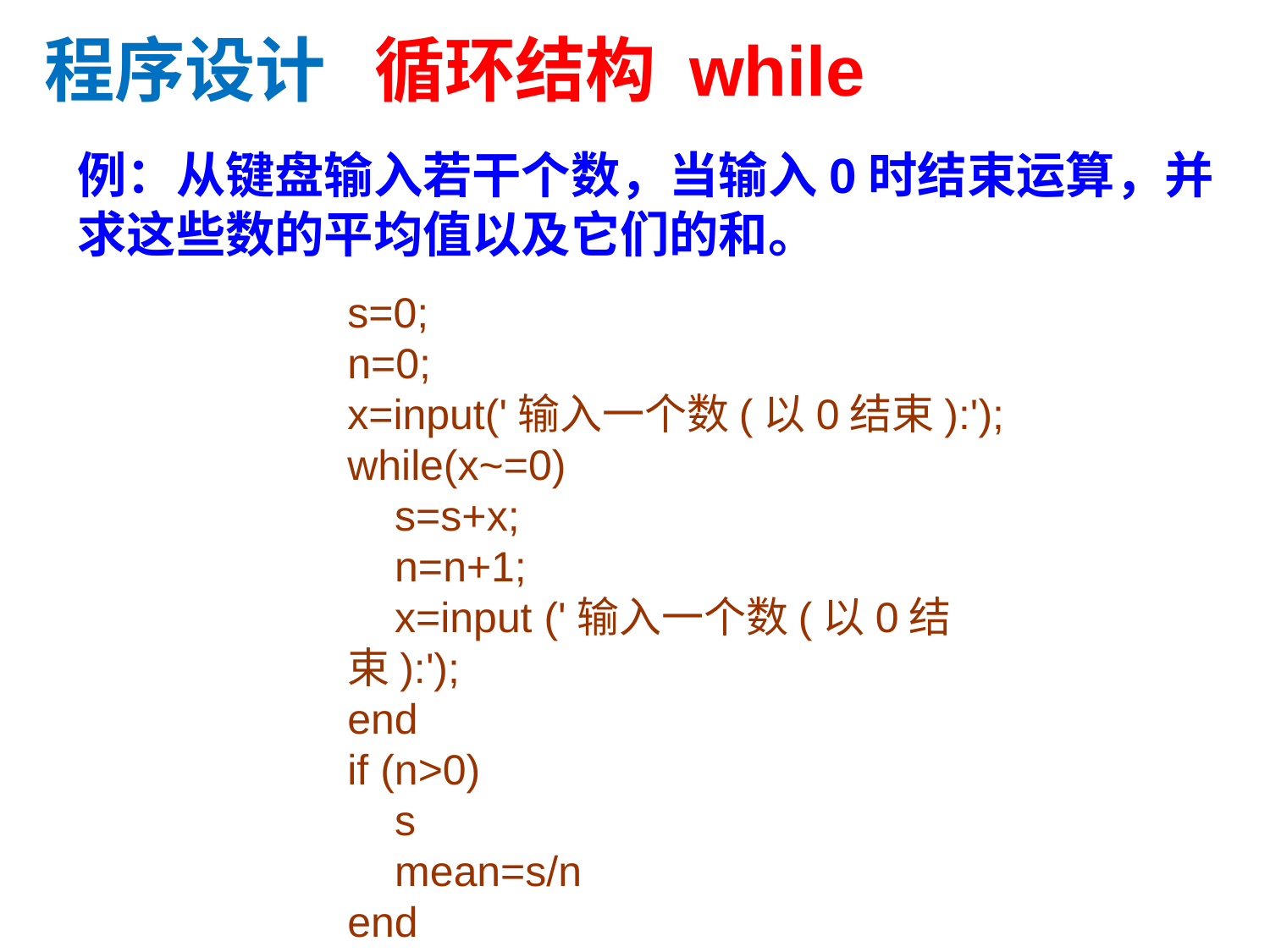

程序设计   循环结构 while
例：从键盘输入若干个数，当输入0时结束运算，并求这些数的平均值以及它们的和。
s=0;
n=0;
x=input('输入一个数(以0结束):');
while(x~=0)
    s=s+x;
    n=n+1;
    x=input ('输入一个数(以0结束):');
end
if (n>0)
    s
    mean=s/n
end